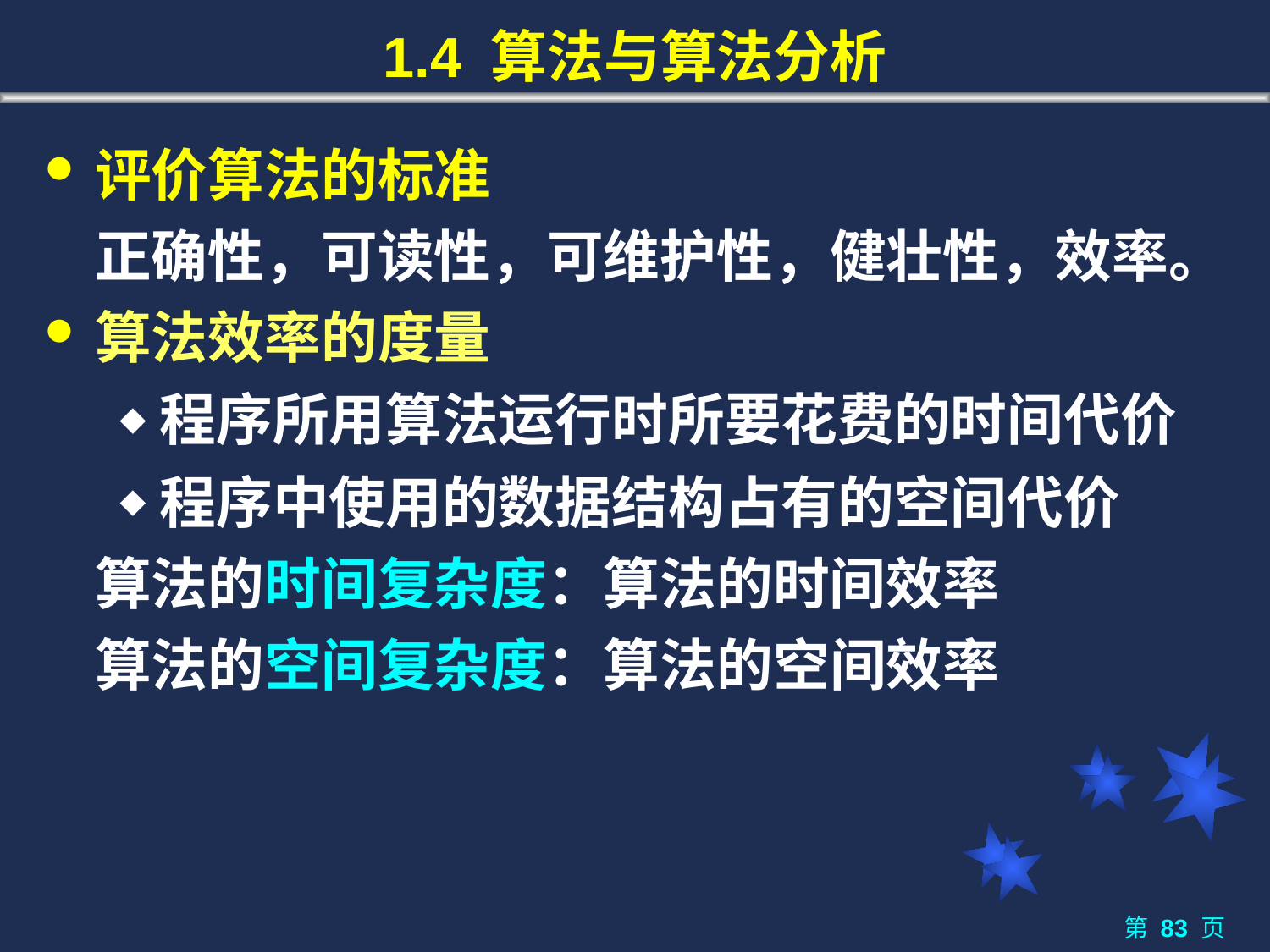

# 1.4 算法与算法分析
评价算法的标准
	正确性，可读性，可维护性，健壮性，效率。
算法效率的度量
程序所用算法运行时所要花费的时间代价
程序中使用的数据结构占有的空间代价
	算法的时间复杂度：算法的时间效率
	算法的空间复杂度：算法的空间效率
第 83 页